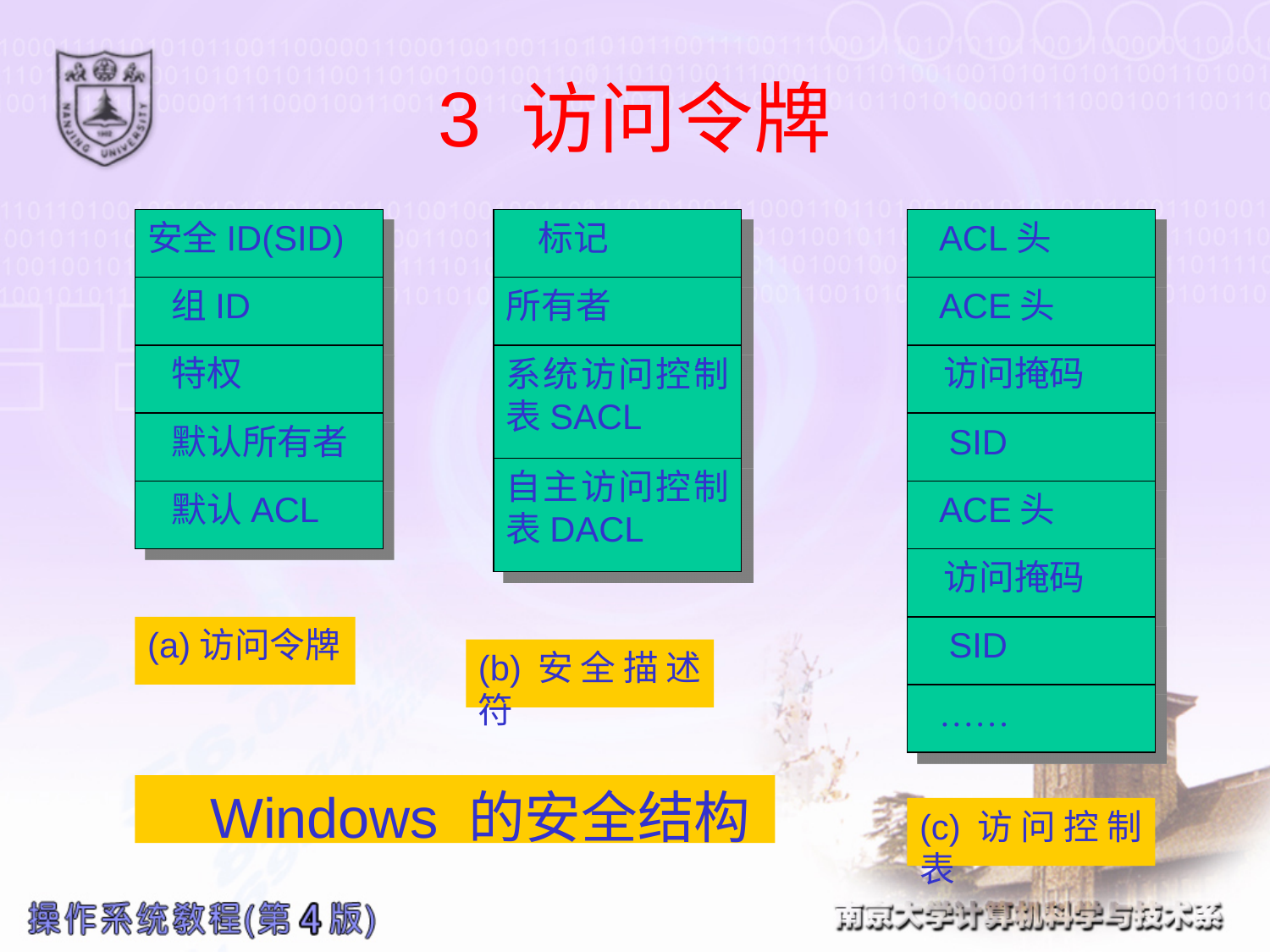

# 3 访问令牌
安全ID(SID)
  组ID
  特权
  默认所有者
  默认ACL
   标记
所有者
系统访问控制表SACL
自主访问控制表DACL

  ACL头
  ACE头
  访问掩码
   SID
  ACE头
  访问掩码
   SID
  ……
(a)访问令牌
(b)安全描述符
    Windows 的安全结构
(c)访问控制表